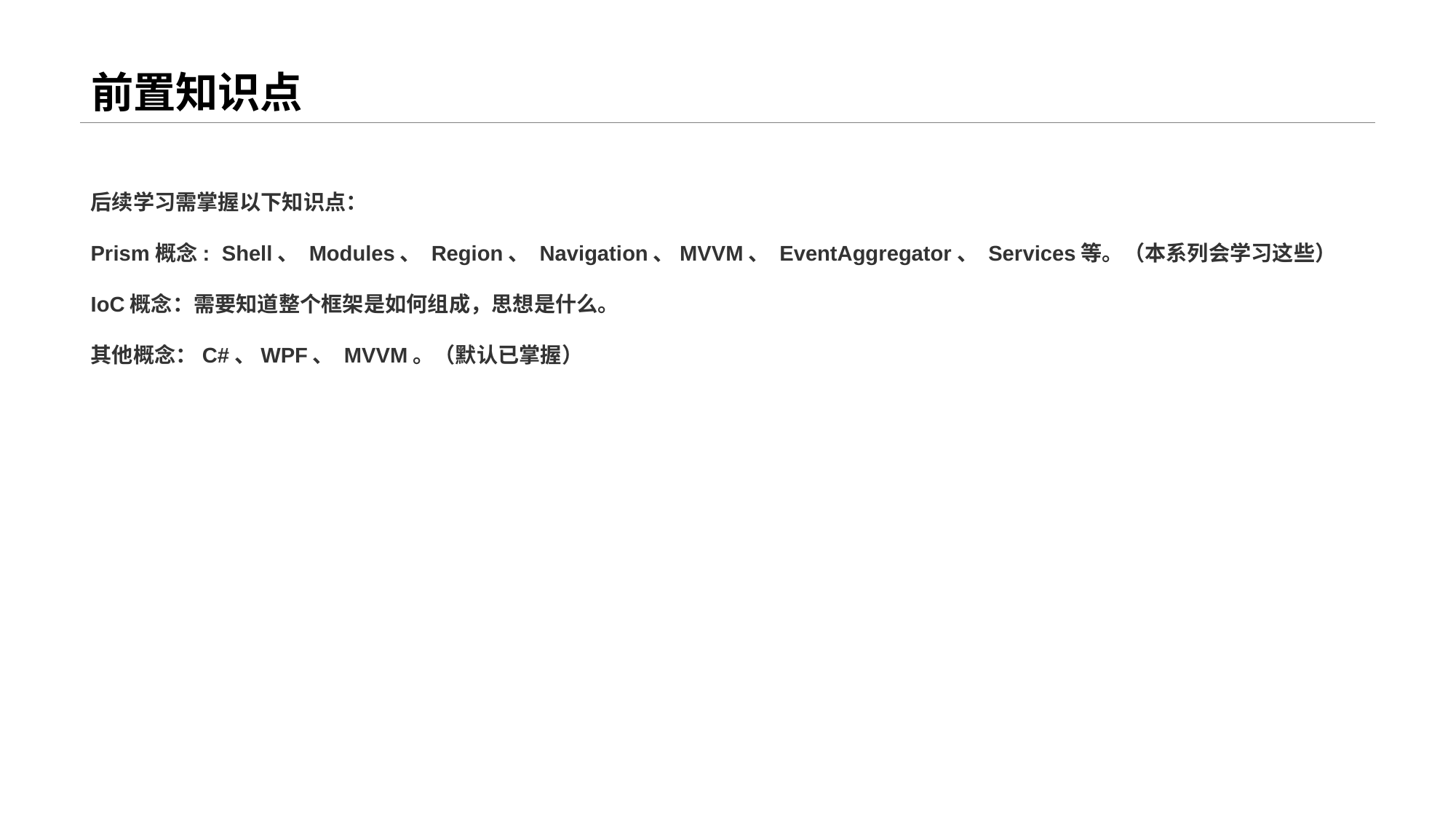

# 前置知识点
后续学习需掌握以下知识点：

Prism概念:  Shell、 Modules、 Region、 Navigation、MVVM、 EventAggregator、 Services等。（本系列会学习这些）

IoC概念：需要知道整个框架是如何组成，思想是什么。

其他概念：C#、WPF、 MVVM。（默认已掌握）